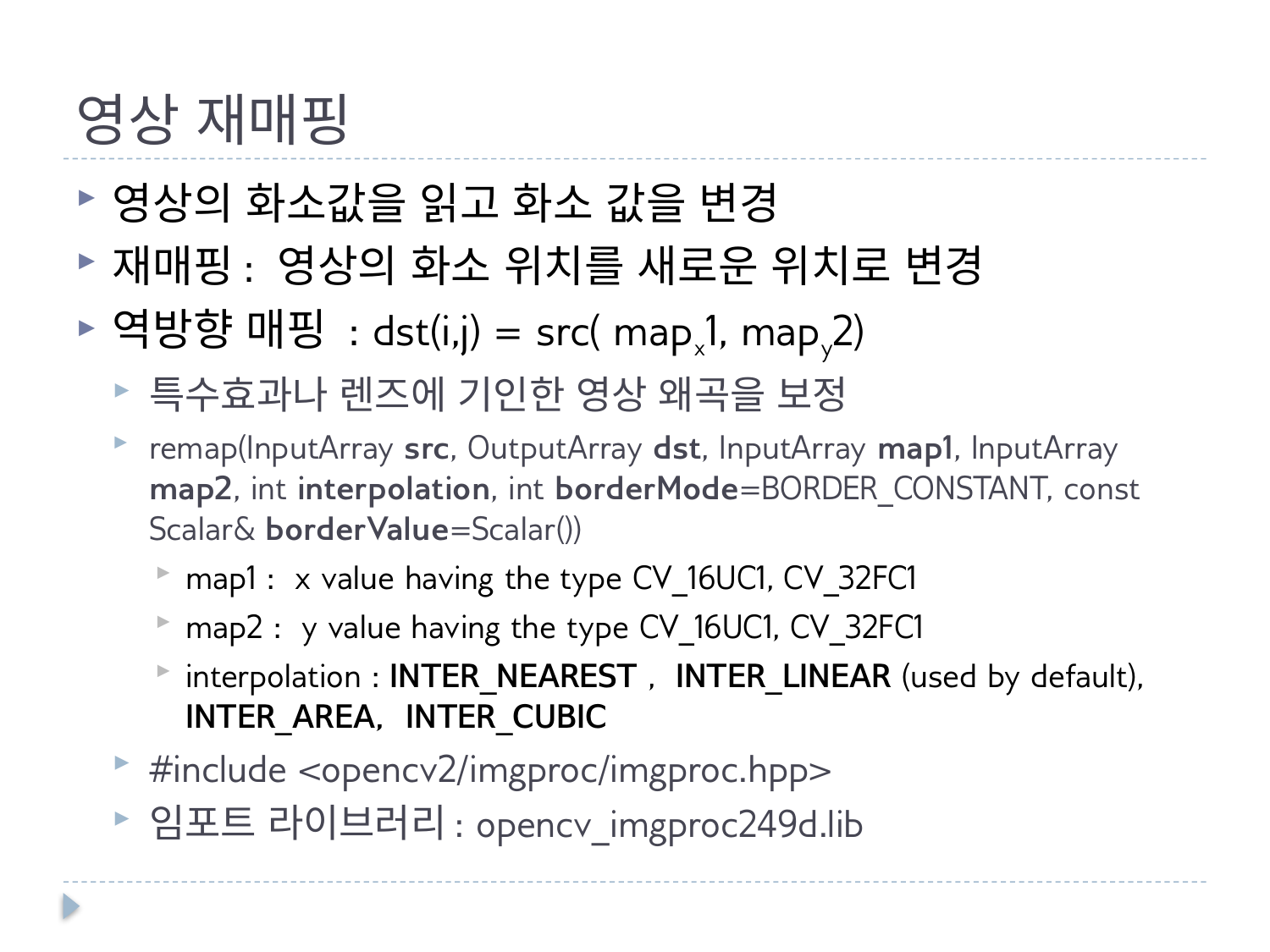

# 영상 재매핑
영상의 화소값을 읽고 화소 값을 변경
재매핑: 영상의 화소 위치를 새로운 위치로 변경
역방향 매핑 : dst(i,j) = src( mapx1, mapy2)
특수효과나 렌즈에 기인한 영상 왜곡을 보정
remap(InputArray src, OutputArray dst, InputArray map1, InputArray map2, int interpolation, int borderMode=BORDER_CONSTANT, const Scalar& borderValue=Scalar())
map1 :  x value having the type CV_16UC1, CV_32FC1
map2 :  y value having the type CV_16UC1, CV_32FC1
interpolation : INTER_NEAREST ,  INTER_LINEAR (used by default), INTER_AREA,  INTER_CUBIC
#include <opencv2/imgproc/imgproc.hpp>
임포트 라이브러리: opencv_imgproc249d.lib